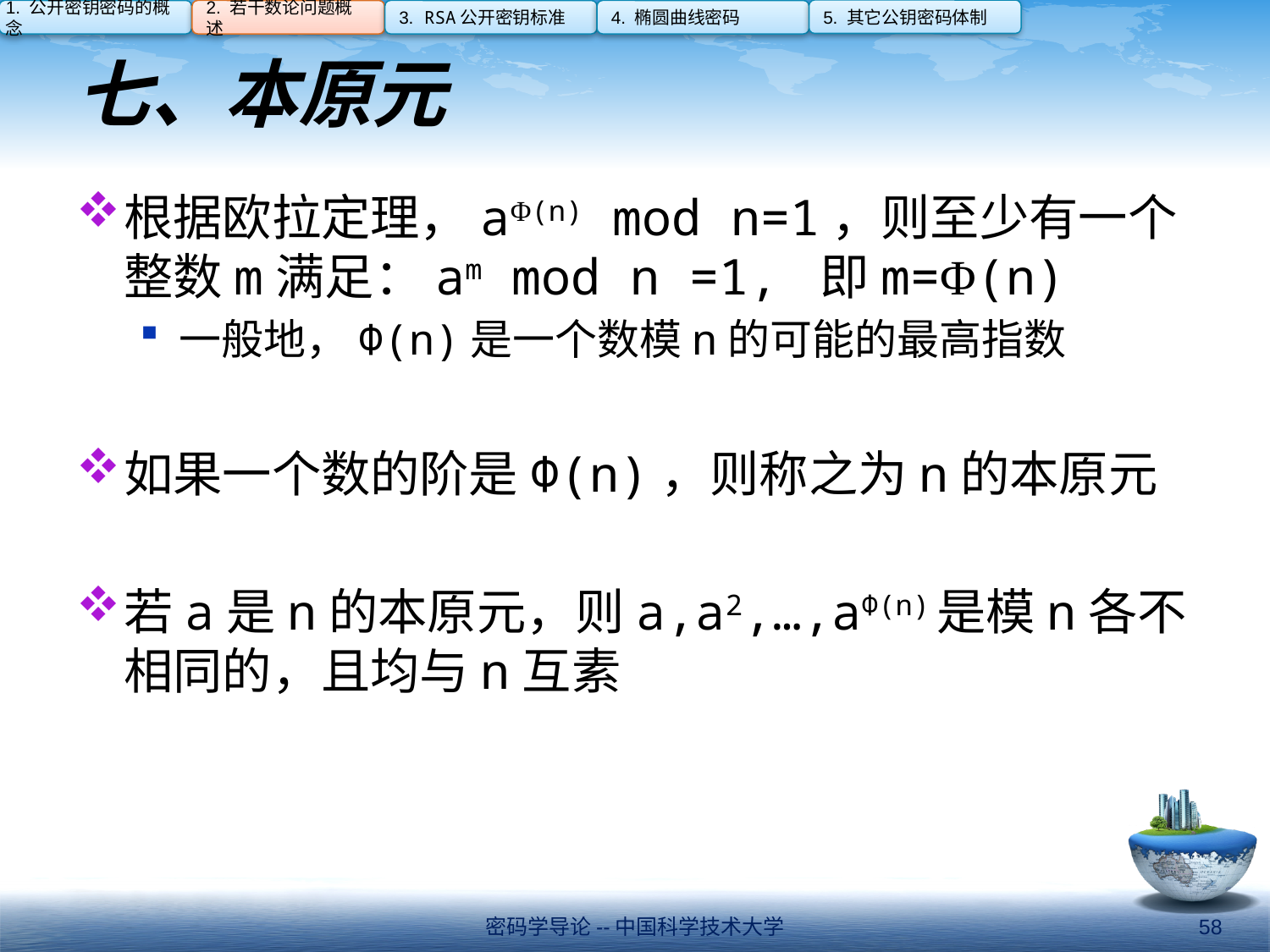

5. 其它公钥密码体制
1. 公开密钥密码的概念
2. 若干数论问题概述
3. RSA公开密钥标准
4. 椭圆曲线密码
# 七、本原元
根据欧拉定理，aΦ(n) mod n=1，则至少有一个整数m满足：am mod n =1, 即m=Φ(n)
一般地，Φ(n)是一个数模n的可能的最高指数

如果一个数的阶是Φ(n)，则称之为n的本原元

若a是n的本原元，则a,a2,…,aΦ(n)是模n各不相同的，且均与n互素
密码学导论--中国科学技术大学
58